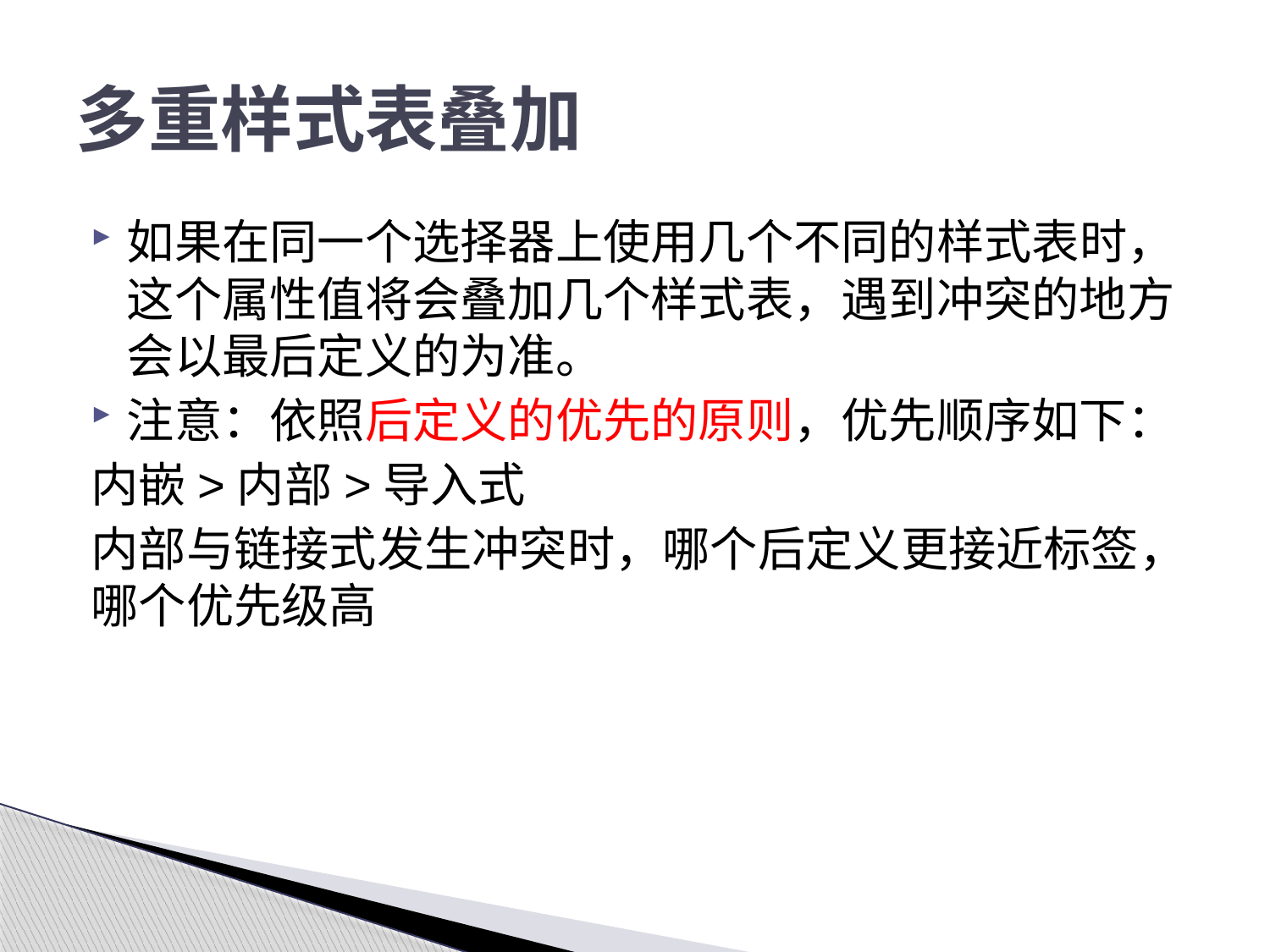

# 多重样式表叠加
如果在同一个选择器上使用几个不同的样式表时，这个属性值将会叠加几个样式表，遇到冲突的地方会以最后定义的为准。
注意：依照后定义的优先的原则，优先顺序如下：
内嵌>内部>导入式
内部与链接式发生冲突时，哪个后定义更接近标签，哪个优先级高